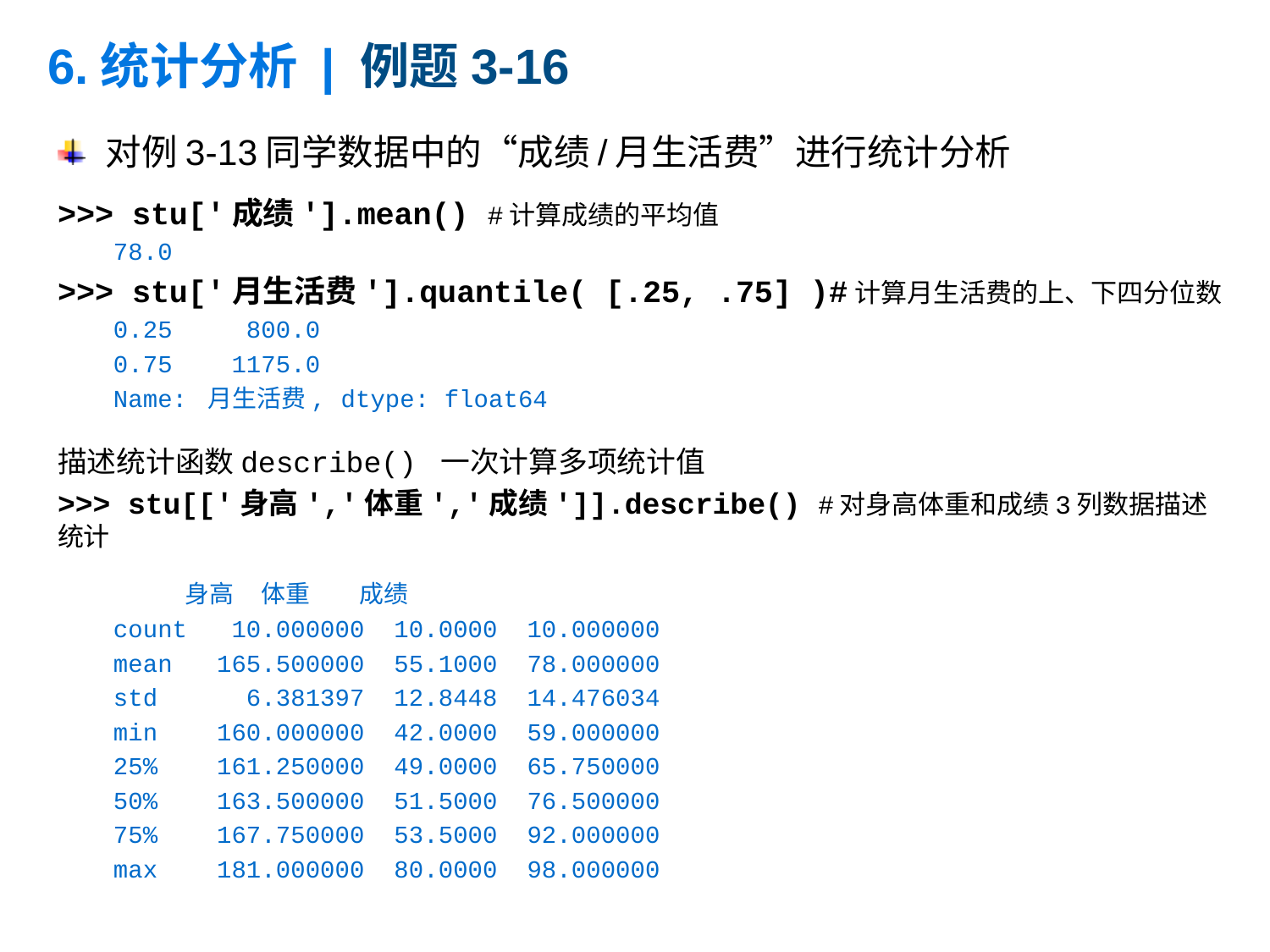

# 6.统计分析 | 例题3-16
对例3-13同学数据中的“成绩/月生活费”进行统计分析
>>> stu['成绩'].mean() #计算成绩的平均值
78.0
>>> stu['月生活费'].quantile( [.25, .75] )#计算月生活费的上、下四分位数
0.25     800.0
0.75    1175.0
Name: 月生活费, dtype: float64

描述统计函数describe() 一次计算多项统计值
>>> stu[['身高','体重','成绩']].describe() #对身高体重和成绩3列数据描述统计

            身高     体重         成绩
count   10.000000  10.0000  10.000000
mean   165.500000  55.1000  78.000000
std      6.381397  12.8448  14.476034
min    160.000000  42.0000  59.000000
25%    161.250000  49.0000  65.750000
50%    163.500000  51.5000  76.500000
75%    167.750000  53.5000  92.000000
max    181.000000  80.0000  98.000000